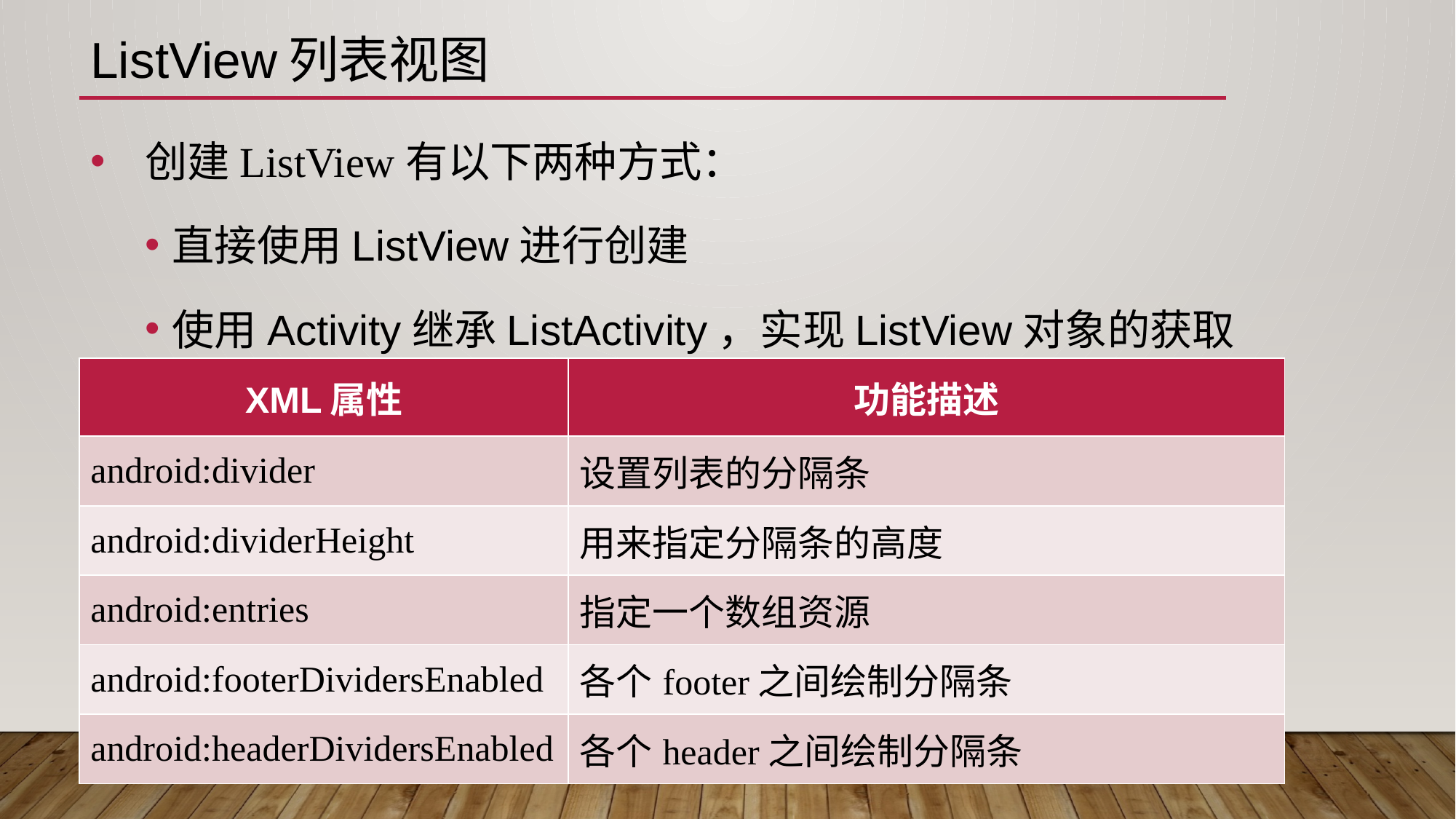

# ListView列表视图
创建ListView有以下两种方式：
直接使用ListView进行创建
使用Activity继承ListActivity，实现ListView对象的获取
| XML属性 | 功能描述 |
| --- | --- |
| android:divider | 设置列表的分隔条 |
| android:dividerHeight | 用来指定分隔条的高度 |
| android:entries | 指定一个数组资源 |
| android:footerDividersEnabled | 各个footer之间绘制分隔条 |
| android:headerDividersEnabled | 各个header之间绘制分隔条 |